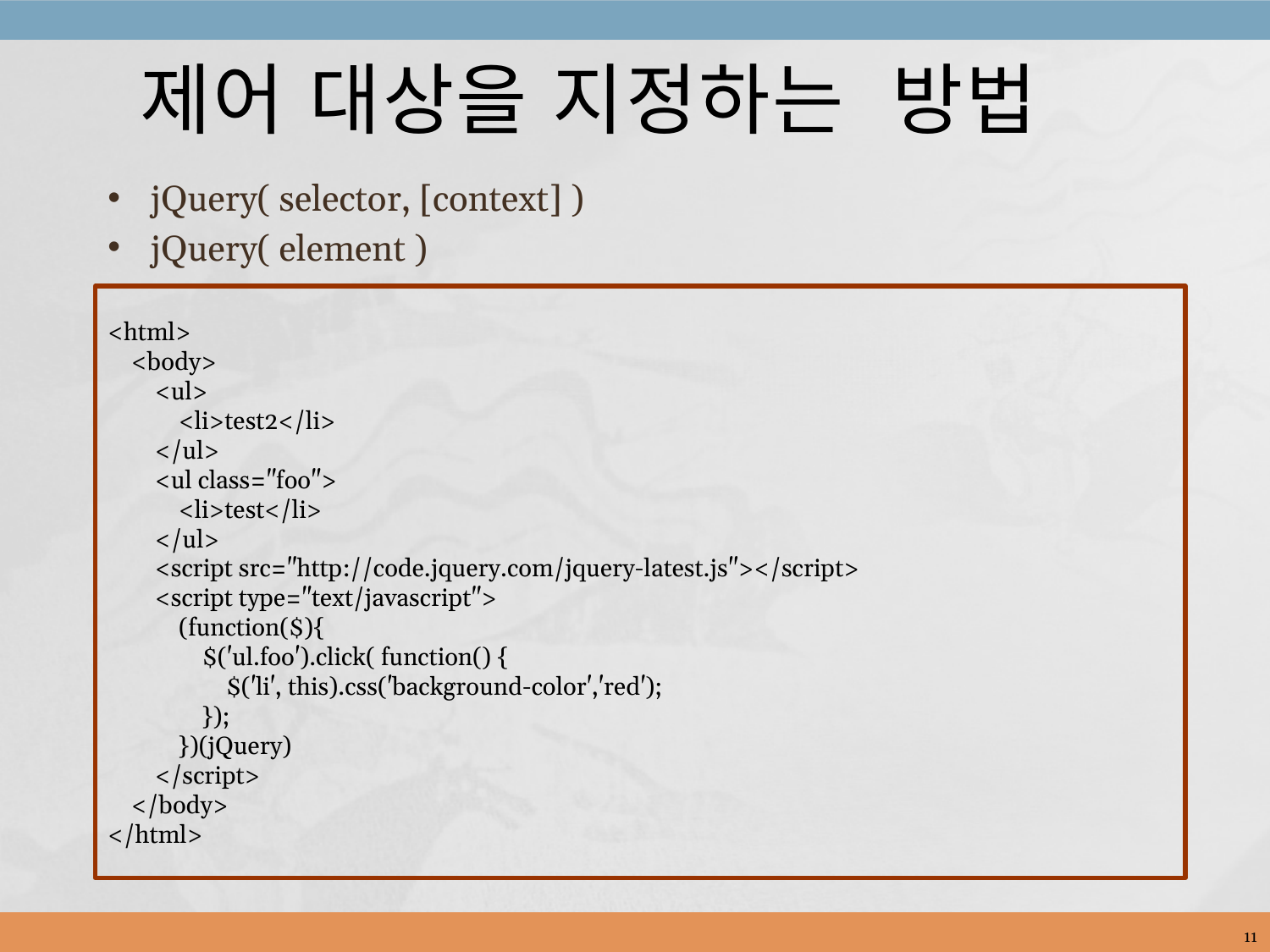

제어 대상을 지정하는  방법
jQuery( selector, [context] )
jQuery( element )
<html>
    <body>
        <ul>
            <li>test2</li>
        </ul>
        <ul class="foo">
            <li>test</li>
        </ul>
        <script src="http://code.jquery.com/jquery-latest.js"></script>
        <script type="text/javascript">
            (function($){
                $('ul.foo').click( function() {
                    $('li', this).css('background-color','red');
                });
            })(jQuery)
        </script>
    </body>
</html>
11